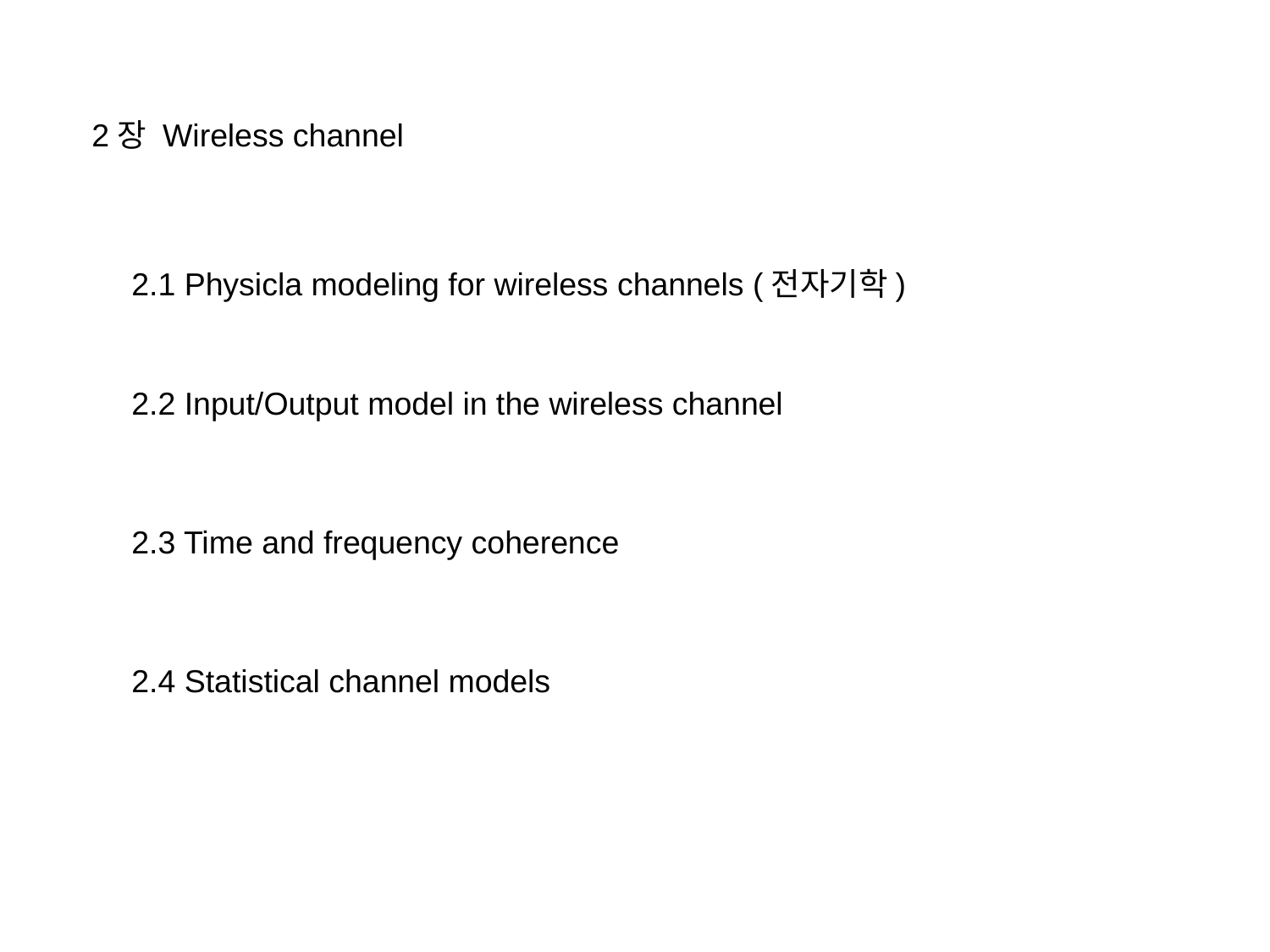

2장 Wireless channel
2.1 Physicla modeling for wireless channels (전자기학)
2.2 Input/Output model in the wireless channel
2.3 Time and frequency coherence
2.4 Statistical channel models